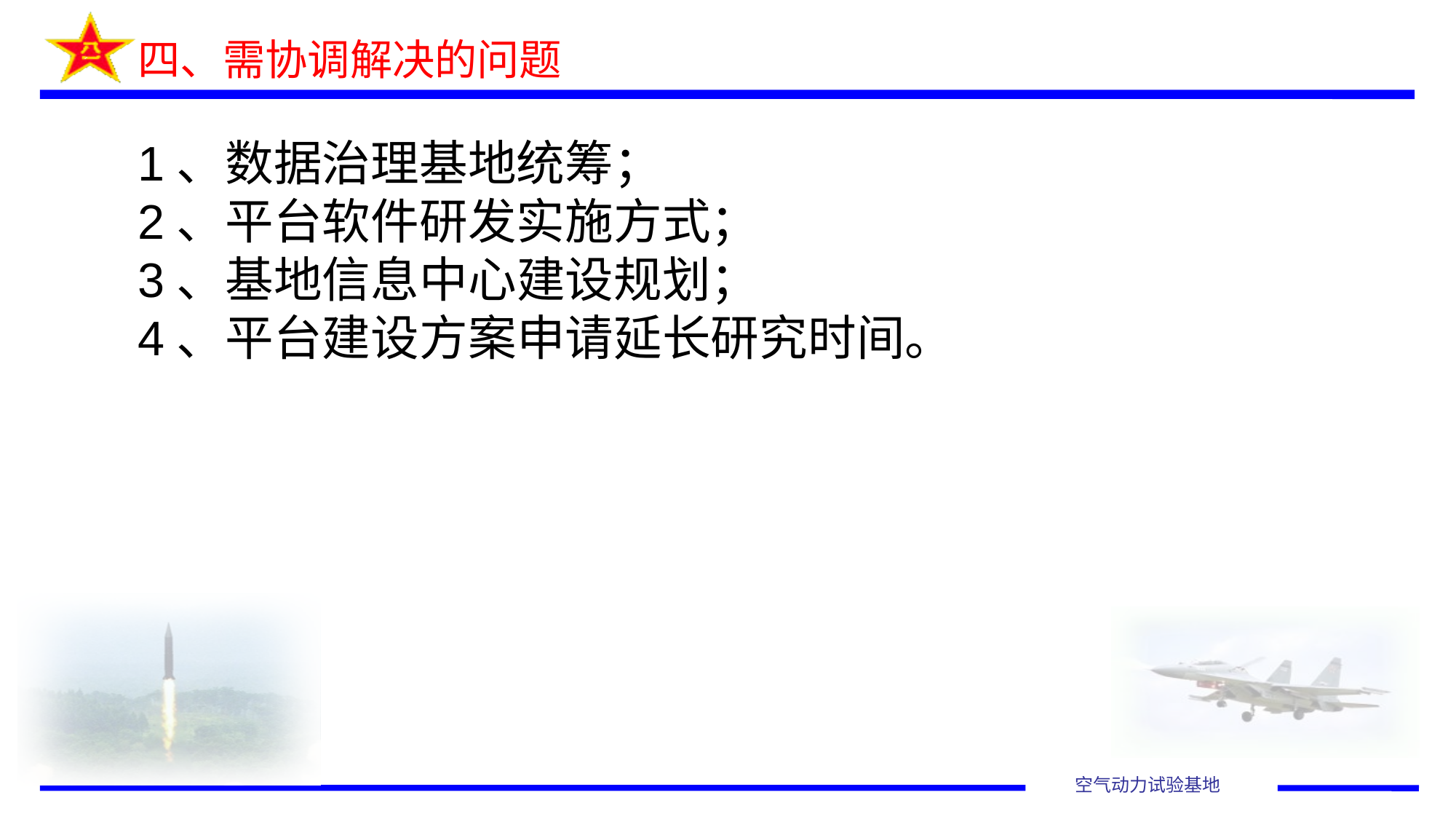

# 四、需协调解决的问题
1、数据治理基地统筹；
2、平台软件研发实施方式；
3、基地信息中心建设规划；
4、平台建设方案申请延长研究时间。